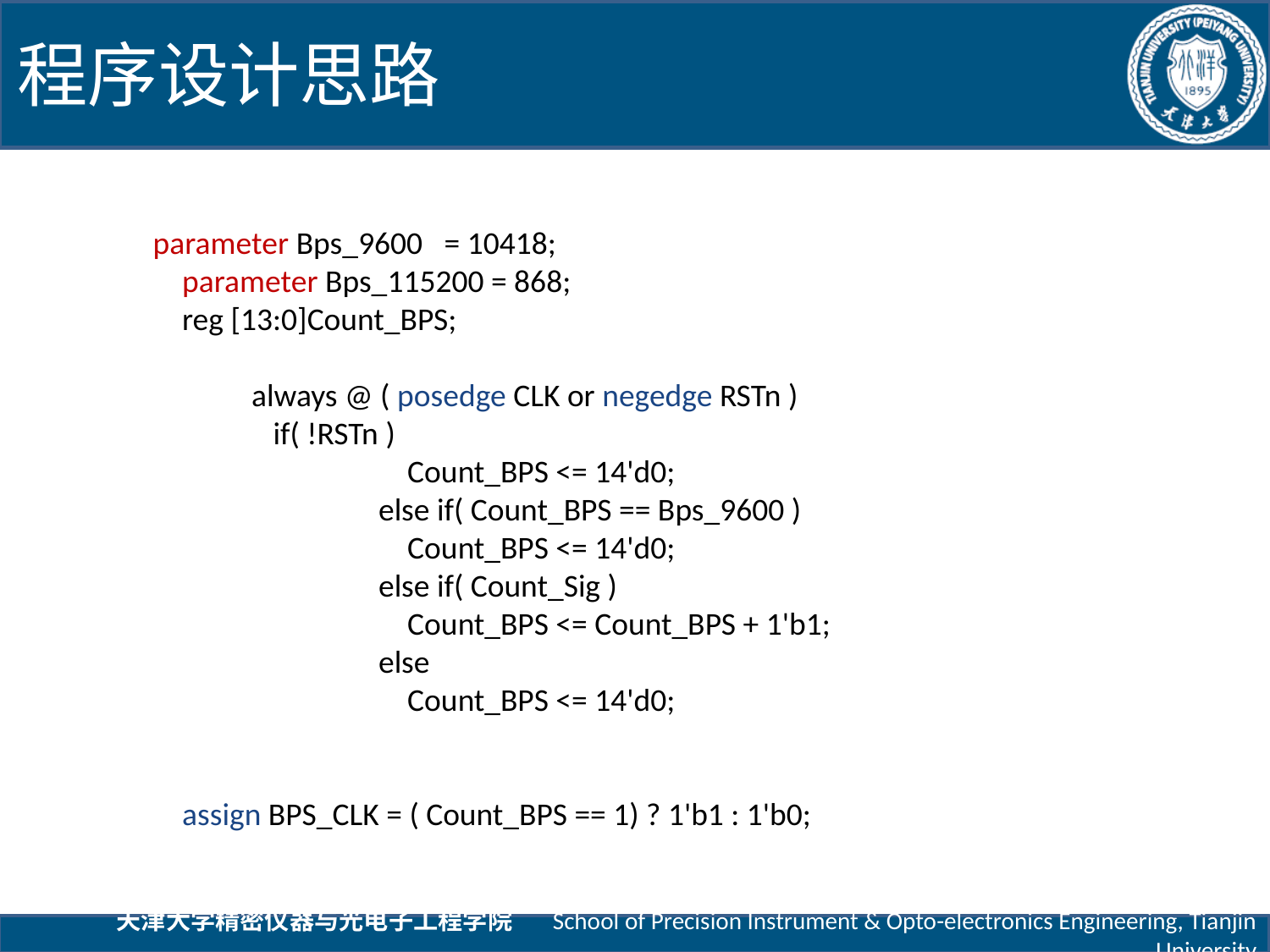

程序设计思路
    parameter Bps_9600   = 10418;
         parameter Bps_115200 = 868;
         reg [13:0]Count_BPS;

	 always @ ( posedge CLK or negedge RSTn )
	    if( !RSTn )
		     Count_BPS <= 14'd0;
		 else if( Count_BPS == Bps_9600 )
		     Count_BPS <= 14'd0;
		 else if( Count_Sig )
		     Count_BPS <= Count_BPS + 1'b1;
		 else
		     Count_BPS <= 14'd0;

         assign BPS_CLK = ( Count_BPS == 1) ? 1'b1 : 1'b0;